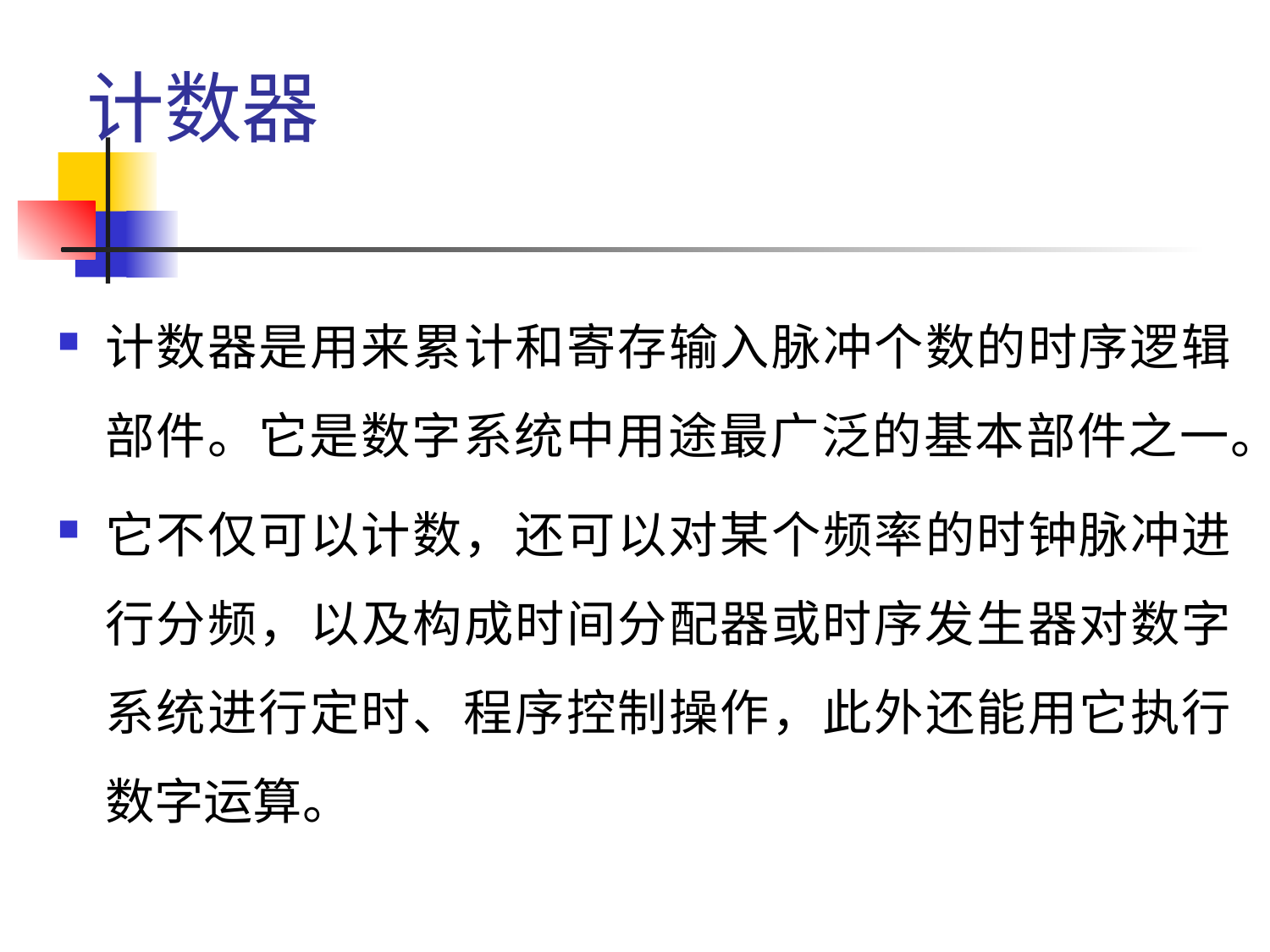

# 计数器
计数器是用来累计和寄存输入脉冲个数的时序逻辑部件。它是数字系统中用途最广泛的基本部件之一。
它不仅可以计数，还可以对某个频率的时钟脉冲进行分频，以及构成时间分配器或时序发生器对数字系统进行定时、程序控制操作，此外还能用它执行数字运算。